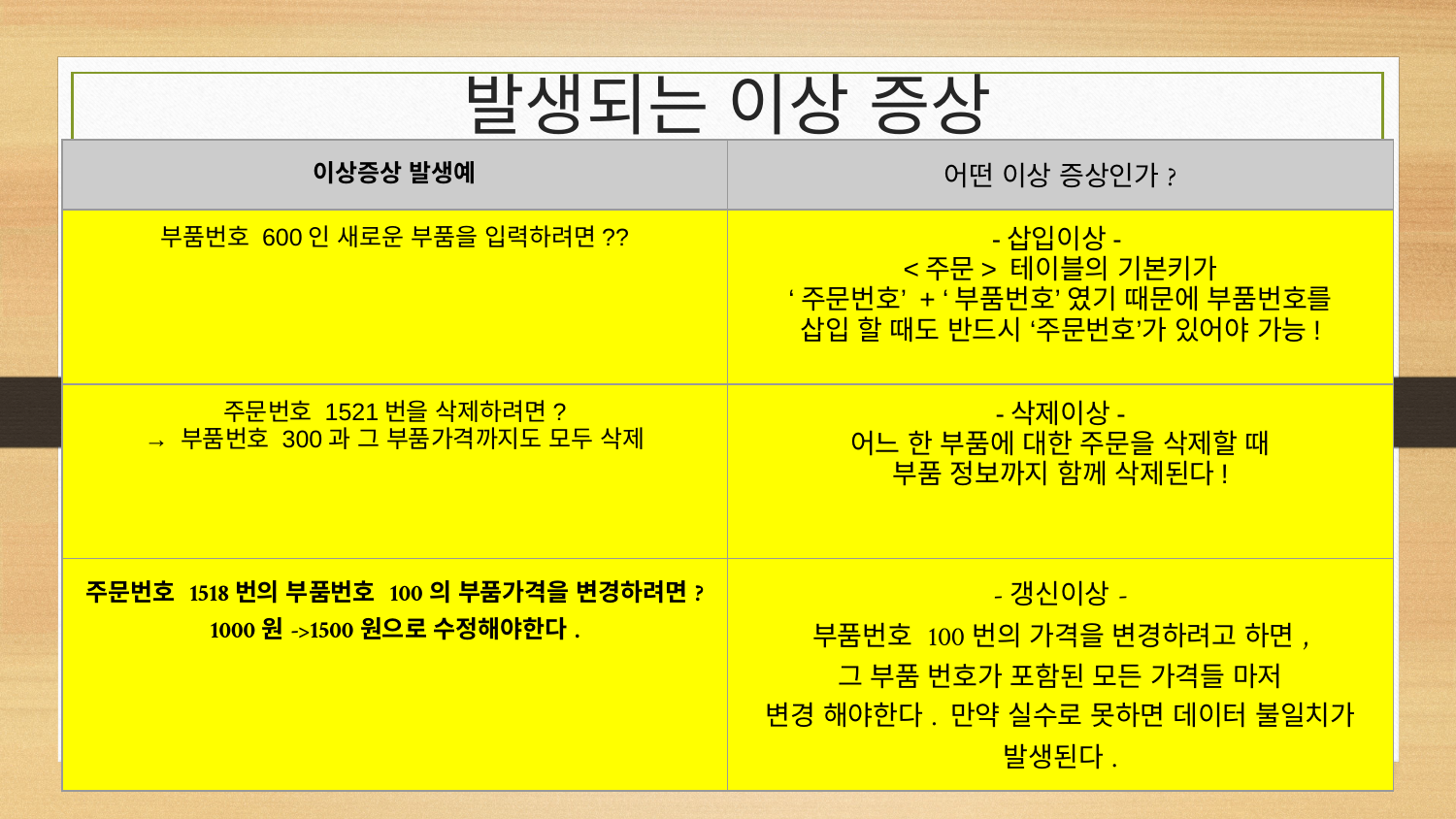

# 발생되는 이상 증상
| 이상증상 발생예 | 어떤 이상 증상인가? |
| --- | --- |
| 부품번호 600인 새로운 부품을 입력하려면?? | -삽입이상- <주문> 테이블의 기본키가 ‘주문번호’ + ‘부품번호’ 였기 때문에 부품번호를 삽입 할 때도 반드시 ‘주문번호’가 있어야 가능! |
| 주문번호 1521번을 삭제하려면? → 부품번호 300과 그 부품가격까지도 모두 삭제 | -삭제이상- 어느 한 부품에 대한 주문을 삭제할 때 부품 정보까지 함께 삭제된다! |
| 주문번호 1518번의 부품번호 100의 부품가격을 변경하려면? 1000원->1500원으로 수정해야한다. | -갱신이상- 부품번호 100번의 가격을 변경하려고 하면, 그 부품 번호가 포함된 모든 가격들 마저 변경 해야한다. 만약 실수로 못하면 데이터 불일치가 발생된다. |